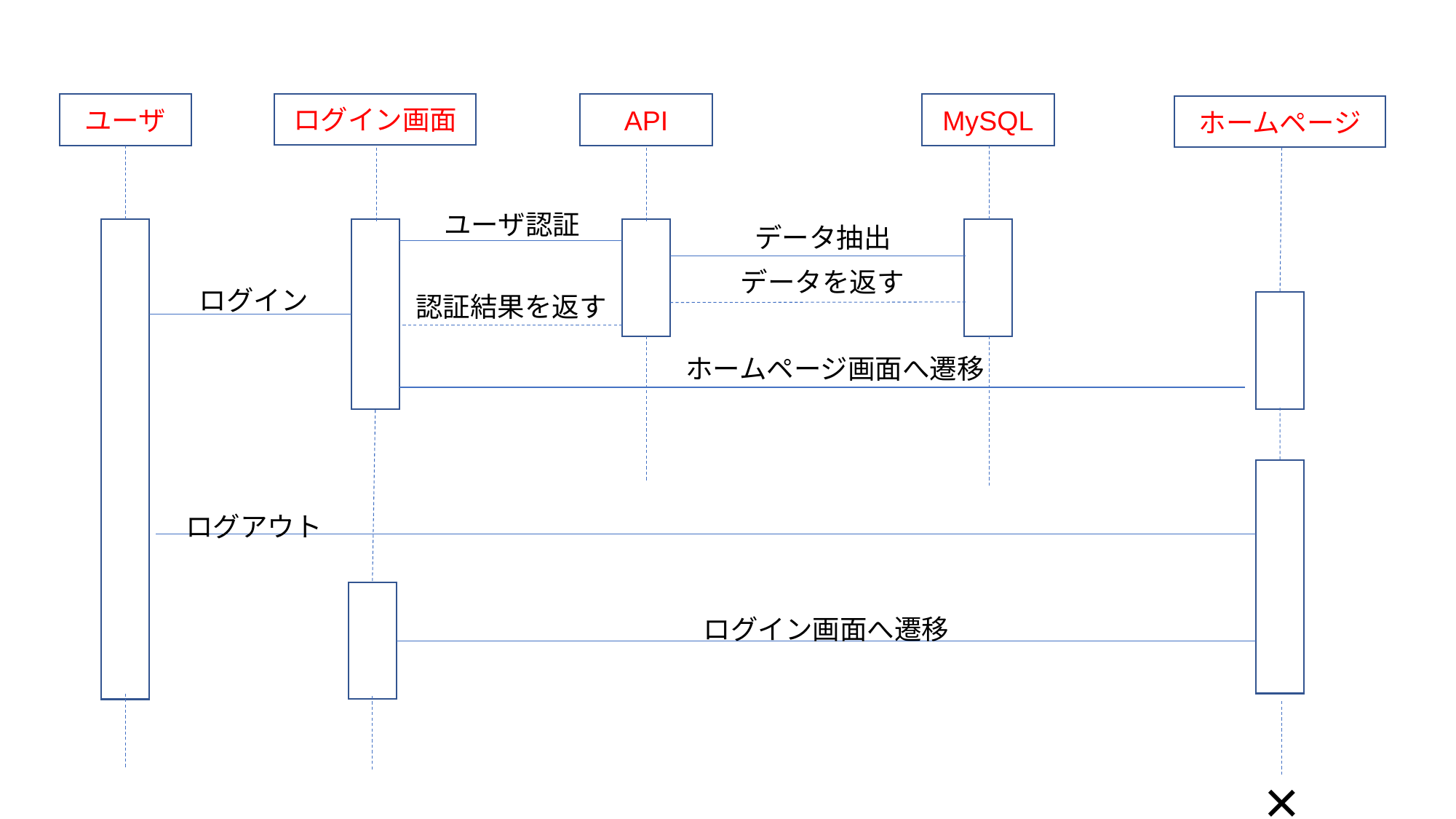

API
MySQL
ユーザ
ログイン画面
ホームページ
ユーザ認証
データ抽出

データを返す
ログイン
認証結果を返す

ホームページ画面へ遷移

ログアウト

ログイン画面へ遷移
×